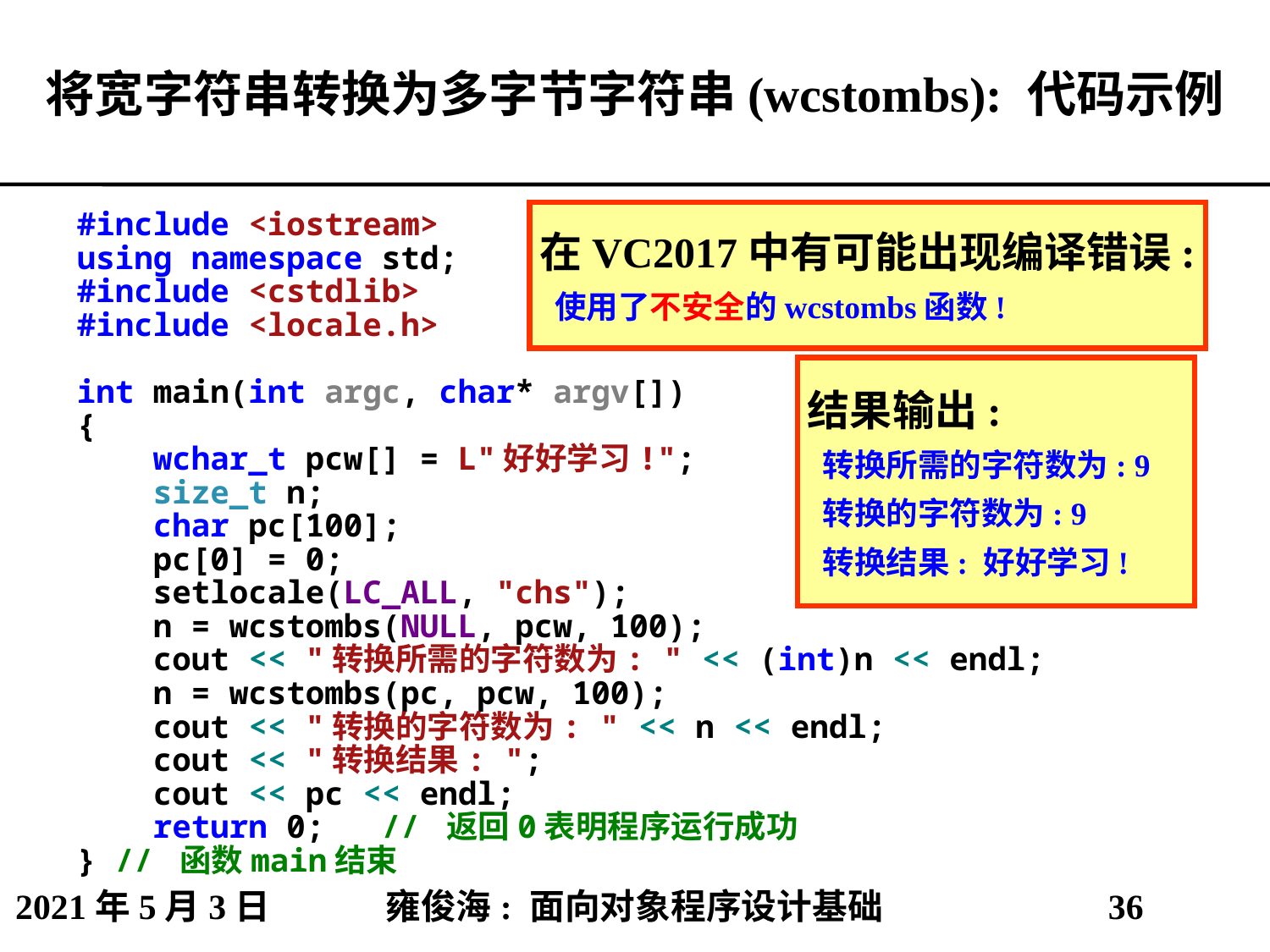

# 将宽字符串转换为多字节字符串(wcstombs): 代码示例

在VC2017中有可能出现编译错误:
使用了不安全的wcstombs函数!
#include <iostream>
using namespace std;
#include <cstdlib>
#include <locale.h>

int main(int argc, char* argv[])
{
    wchar_t pcw[] = L"好好学习!";
    size_t n;
    char pc[100];
    pc[0] = 0;
    setlocale(LC_ALL, "chs");
    n = wcstombs(NULL, pcw, 100);
    cout << "转换所需的字符数为: " << (int)n << endl;
    n = wcstombs(pc, pcw, 100);
    cout << "转换的字符数为: " << n << endl;
    cout << "转换结果: ";
    cout << pc << endl;
    return 0;   // 返回0表明程序运行成功
} // 函数main结束
结果输出:
转换所需的字符数为: 9
转换的字符数为: 9
转换结果: 好好学习!
2021年5月3日
雍俊海: 面向对象程序设计基础
36